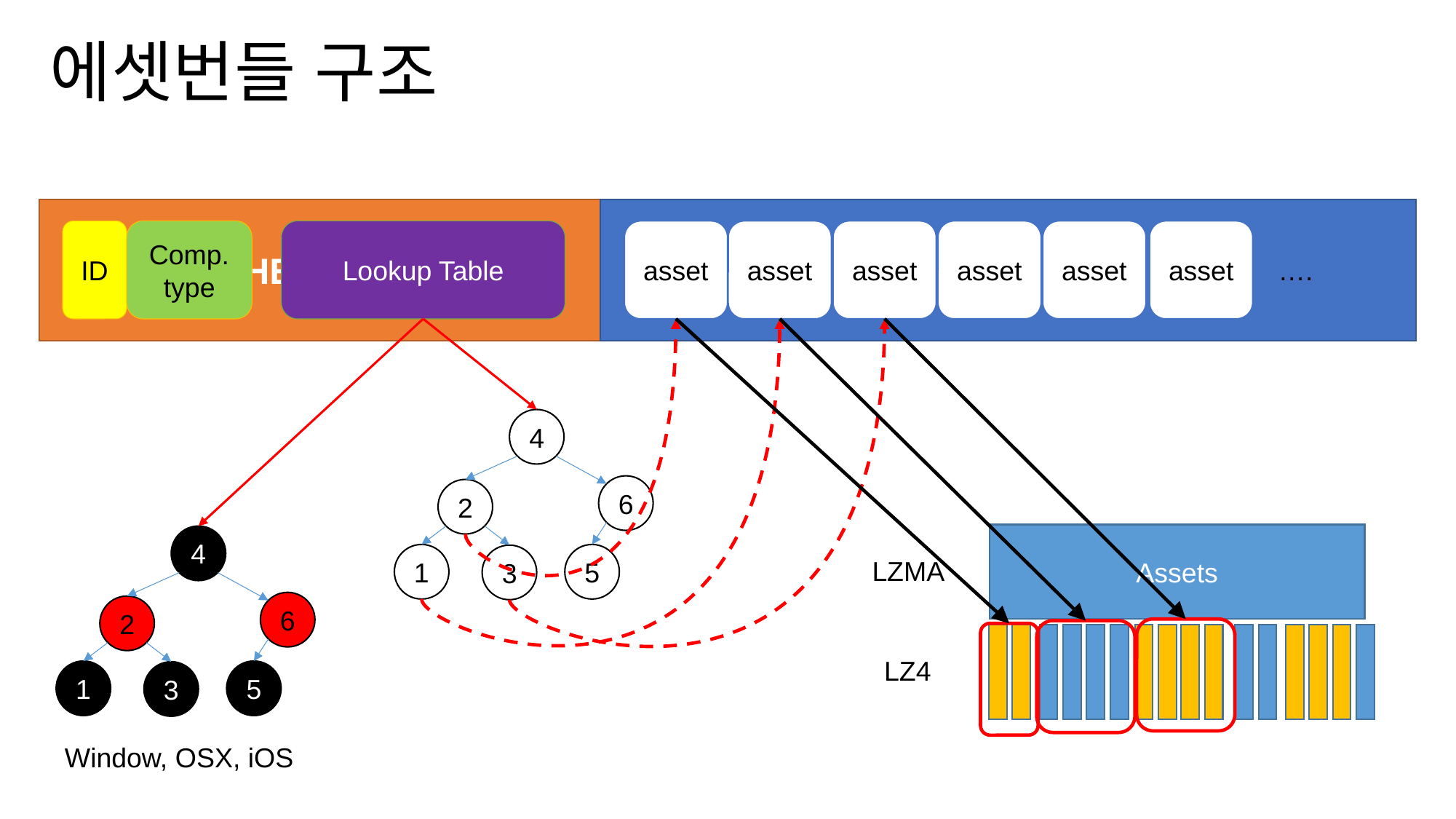

# 에셋번들 구조
HEADER
Data Segment
ID
Comp.
type
Lookup Table
asset
asset
asset
asset
asset
….
asset
4
6
2
1
5
3
LZMA
Assets
4
6
2
1
5
3

LZ4

Window, OSX, iOS